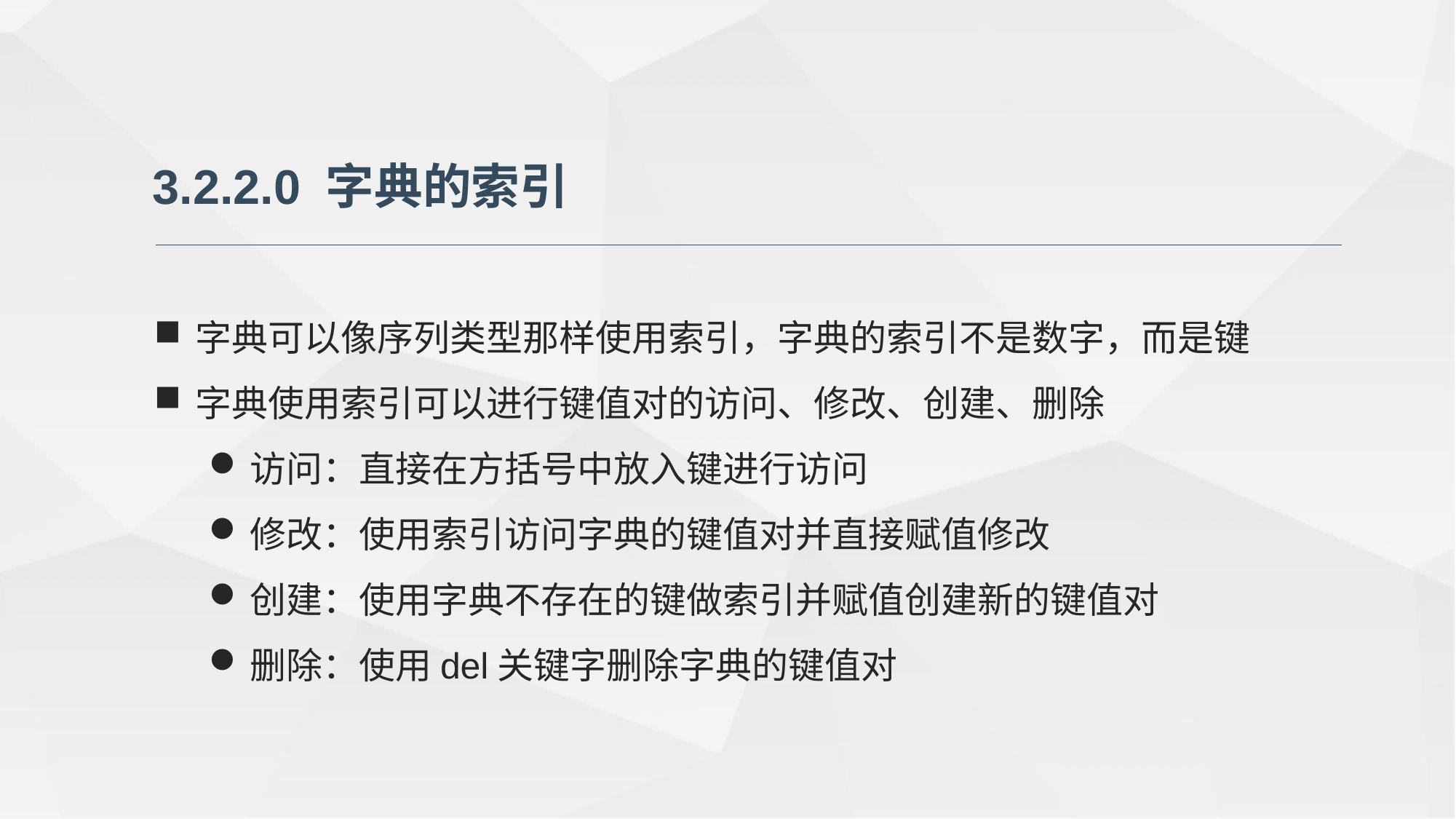

3.2.2.0 字典的索引
字典可以像序列类型那样使用索引，字典的索引不是数字，而是键
字典使用索引可以进行键值对的访问、修改、创建、删除
访问：直接在方括号中放入键进行访问
修改：使用索引访问字典的键值对并直接赋值修改
创建：使用字典不存在的键做索引并赋值创建新的键值对
删除：使用del关键字删除字典的键值对